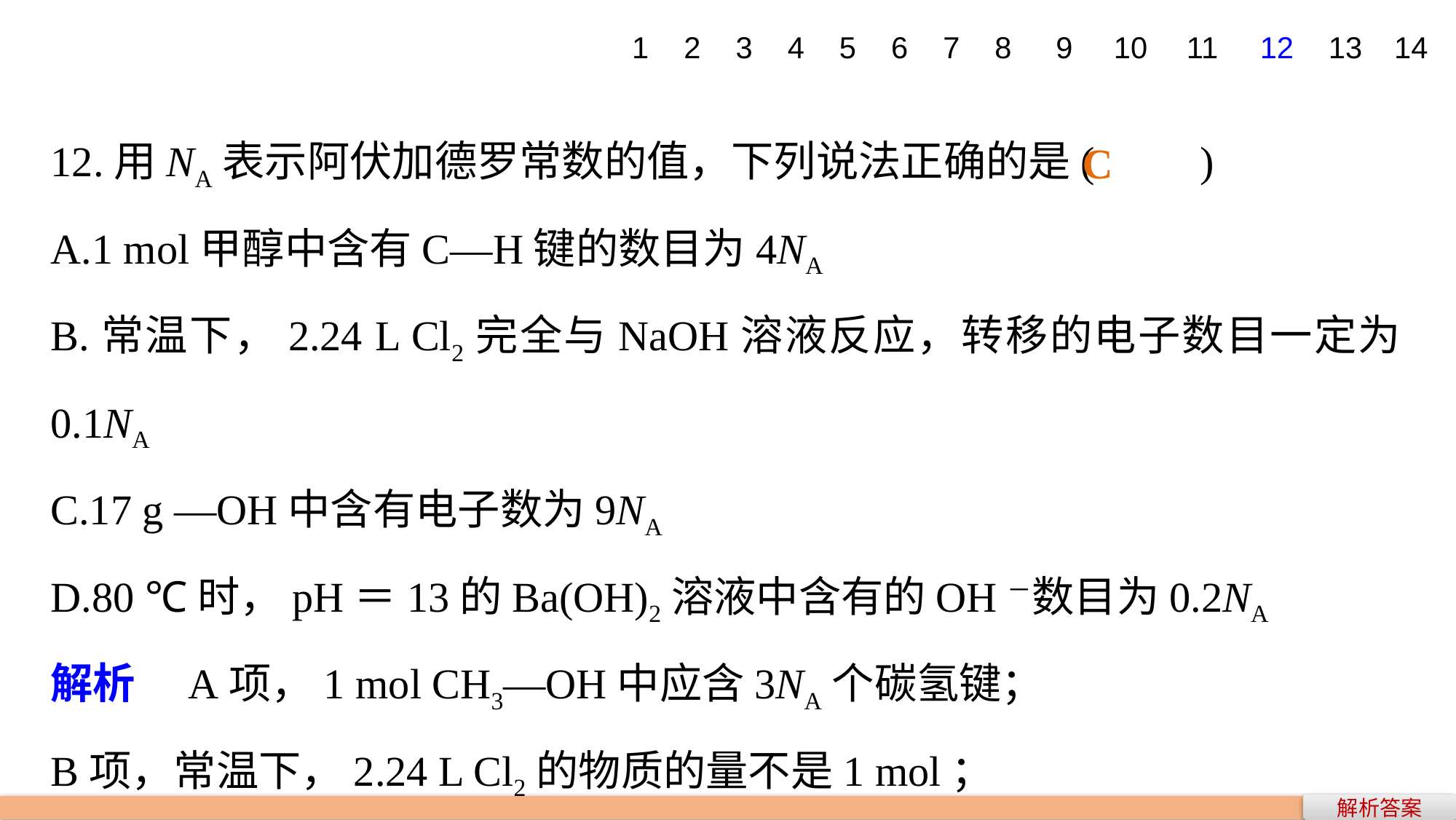

1
2
3
4
5
6
7
8
9
10
11
12
13
14
12.用NA表示阿伏加德罗常数的值，下列说法正确的是(　　)
A.1 mol甲醇中含有C—H键的数目为4NA
B.常温下，2.24 L Cl2完全与NaOH溶液反应，转移的电子数目一定为0.1NA
C.17 g —OH中含有电子数为9NA
D.80 ℃时，pH＝13的Ba(OH)2溶液中含有的OH－数目为0.2NA
解析　A项，1 mol CH3—OH中应含3NA个碳氢键；
B项，常温下，2.24 L Cl2的物质的量不是1 mol；
D项，没有指明溶液的体积。
C
解析答案